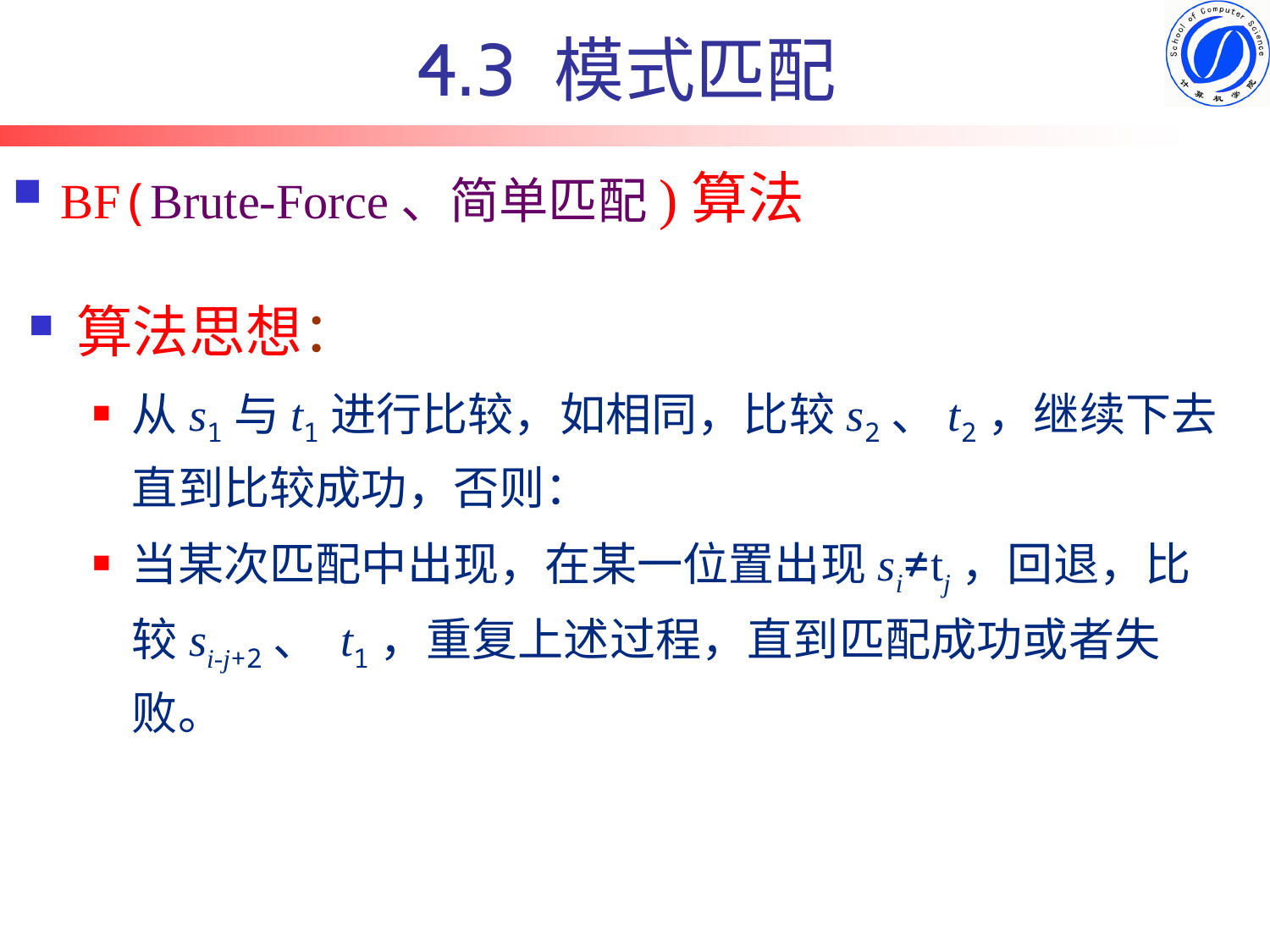

# 4.3 模式匹配
BF(Brute-Force、简单匹配)算法
算法思想：
从s1与t1进行比较，如相同，比较s2、t2，继续下去直到比较成功，否则：
当某次匹配中出现，在某一位置出现si≠tj，回退，比较si-j+2、 t1，重复上述过程，直到匹配成功或者失败。